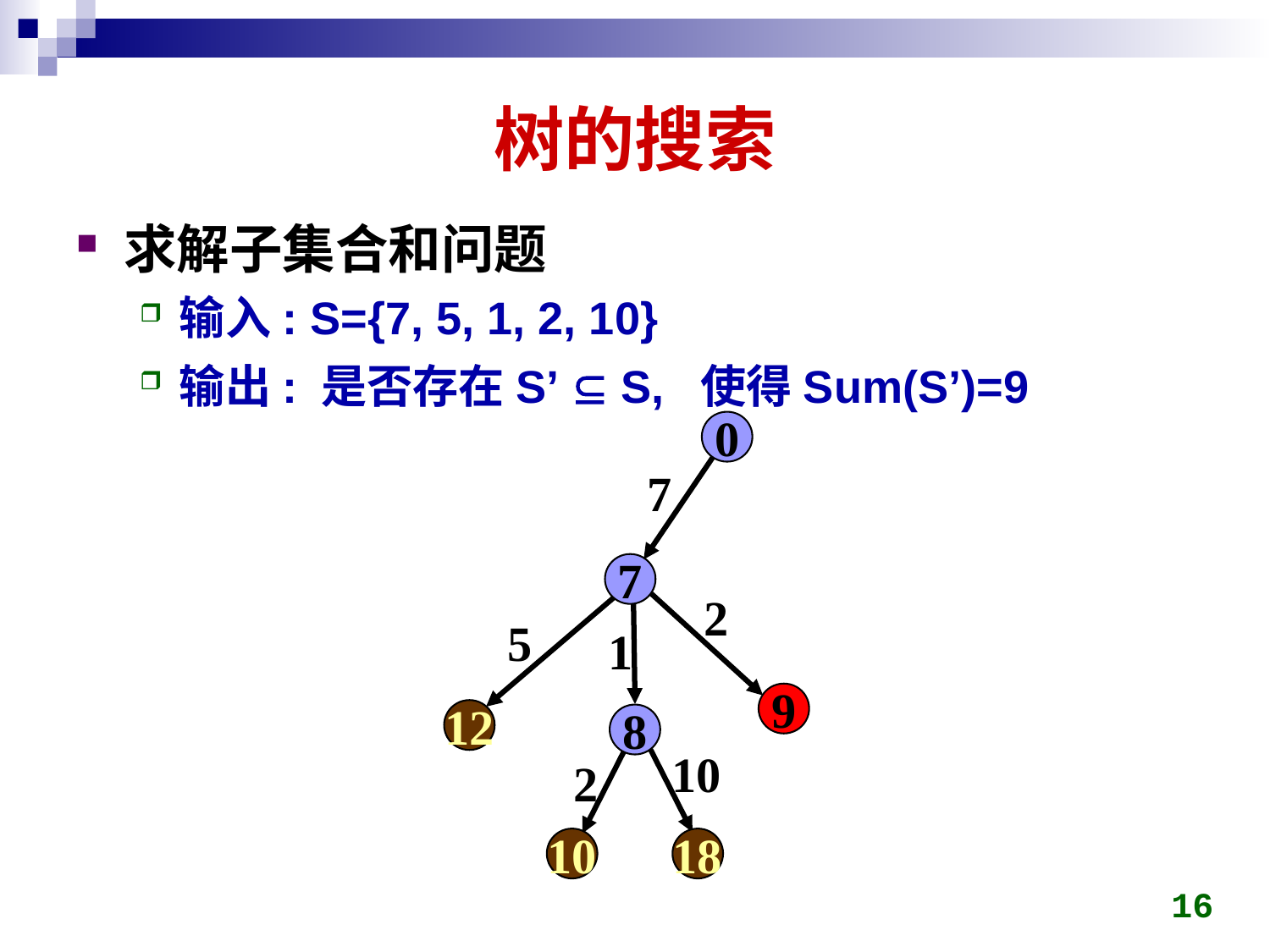

# 树的搜索
求解子集合和问题
输入: S={7, 5, 1, 2, 10}
输出: 是否存在S’ ⊆ S,  使得Sum(S’)=9

0
7

7
2

5

1
9
12
8
10
2

10
18
16